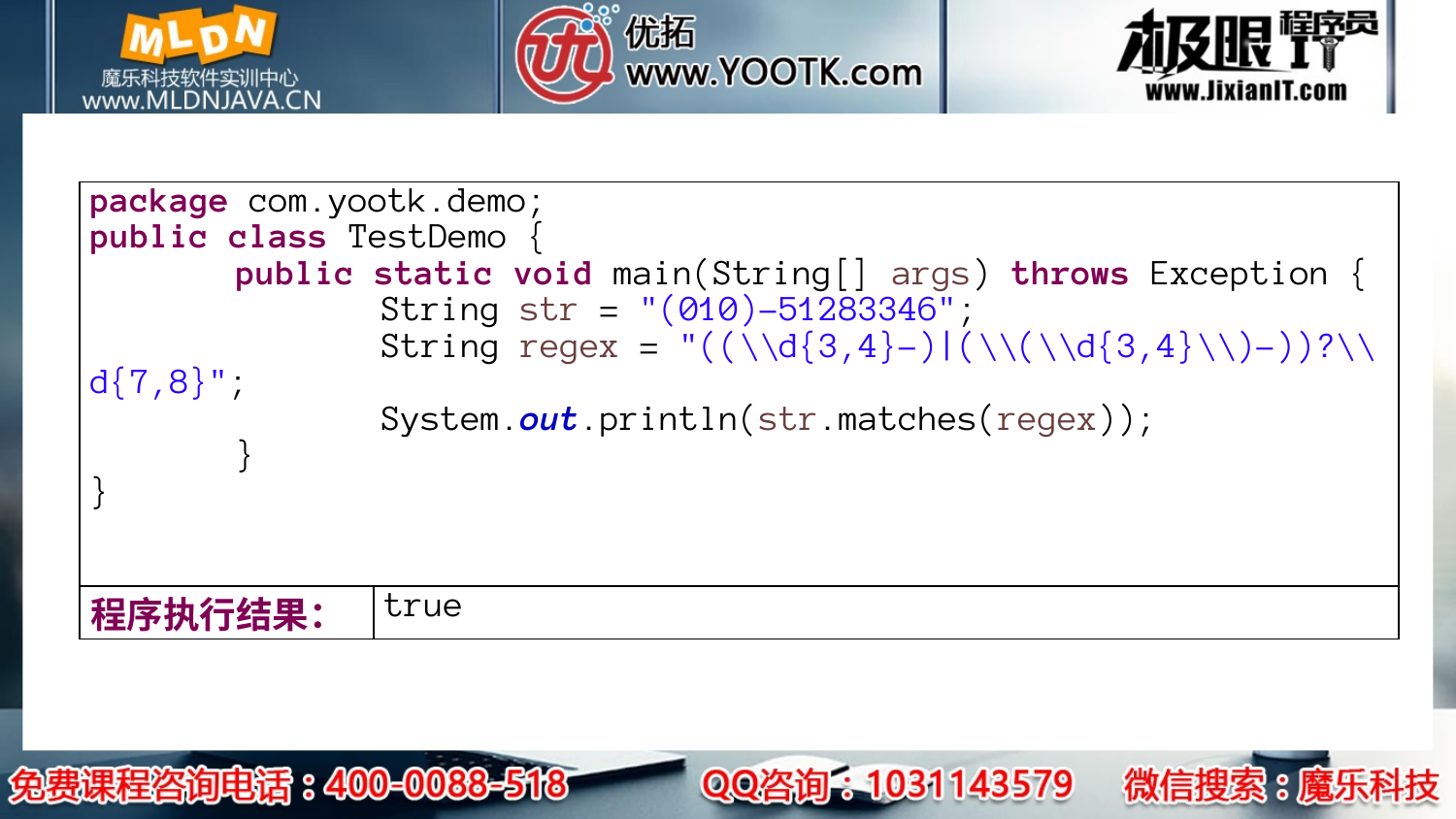

| package com.yootk.demo; public class TestDemo { public static void main(String[] args) throws Exception { String str = "(010)-51283346"; String regex = "((\\d{3,4}-)|(\\(\\d{3,4}\\)-))?\\d{7,8}"; System.out.println(str.matches(regex)); } } |  |
| --- | --- |
| 程序执行结果： | true |